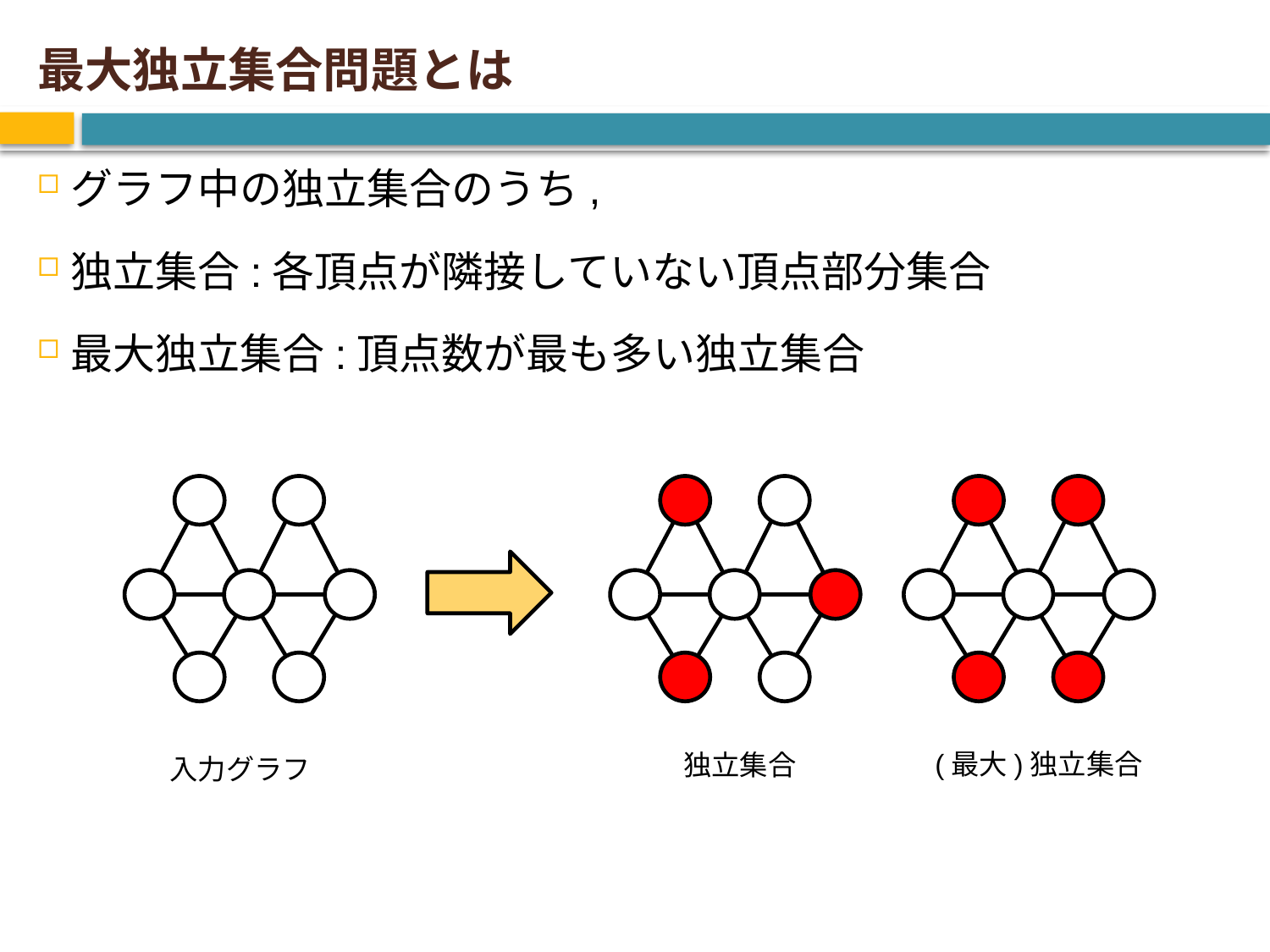

# 最大独立集合問題とは
グラフ中の独立集合のうち,
独立集合:各頂点が隣接していない頂点部分集合
最大独立集合:頂点数が最も多い独立集合

(最大)独立集合
独立集合
入力グラフ